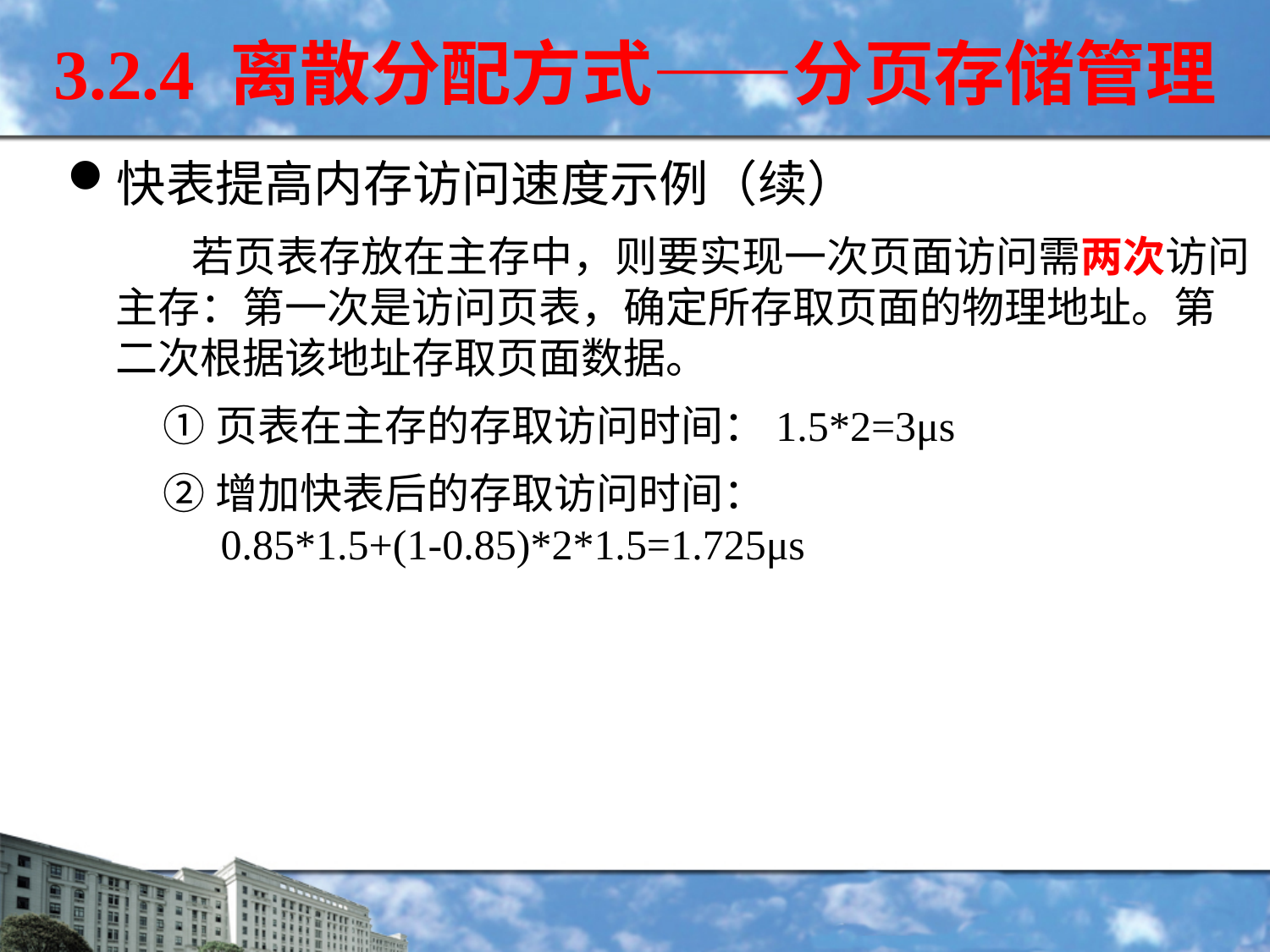

3.2.4 离散分配方式——分页存储管理
快表提高内存访问速度示例（续）
            若页表存放在主存中，则要实现一次页面访问需两次访问主存：第一次是访问页表，确定所存取页面的物理地址。第二次根据该地址存取页面数据。
          ①页表在主存的存取访问时间：1.5*2=3μs
          ②增加快表后的存取访问时间：
          0.85*1.5+(1-0.85)*2*1.5=1.725μs